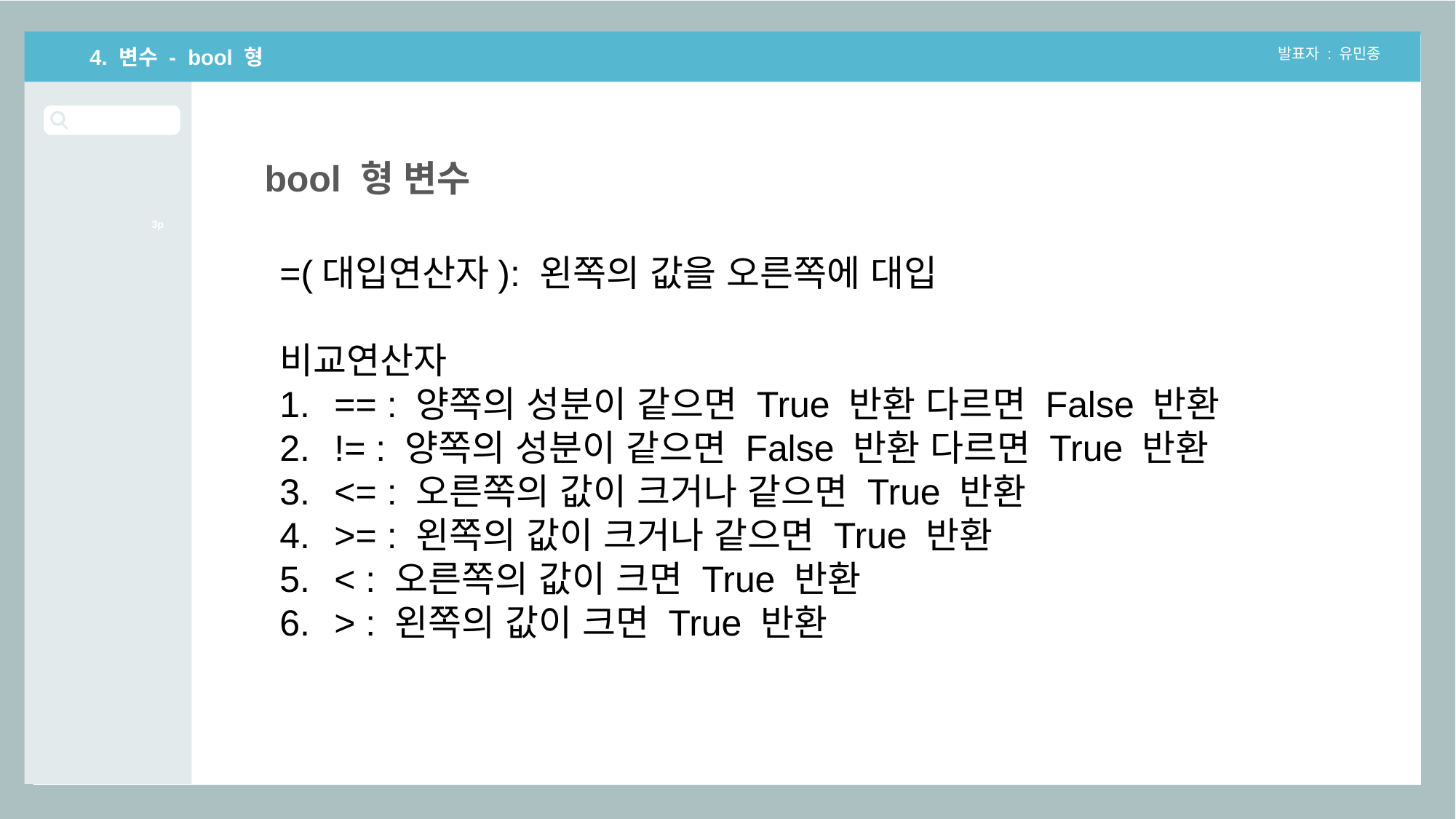

4. 변수 -  bool 형
발표자 : 유민종

bool 형 변수
3p
=(대입연산자): 왼쪽의 값을 오른쪽에 대입

비교연산자
== : 양쪽의 성분이 같으면 True 반환 다르면 False 반환
!= : 양쪽의 성분이 같으면 False 반환 다르면 True 반환
<= : 오른쪽의 값이 크거나 같으면 True 반환
>= : 왼쪽의 값이 크거나 같으면 True 반환
< : 오른쪽의 값이 크면 True 반환
> : 왼쪽의 값이 크면 True 반환